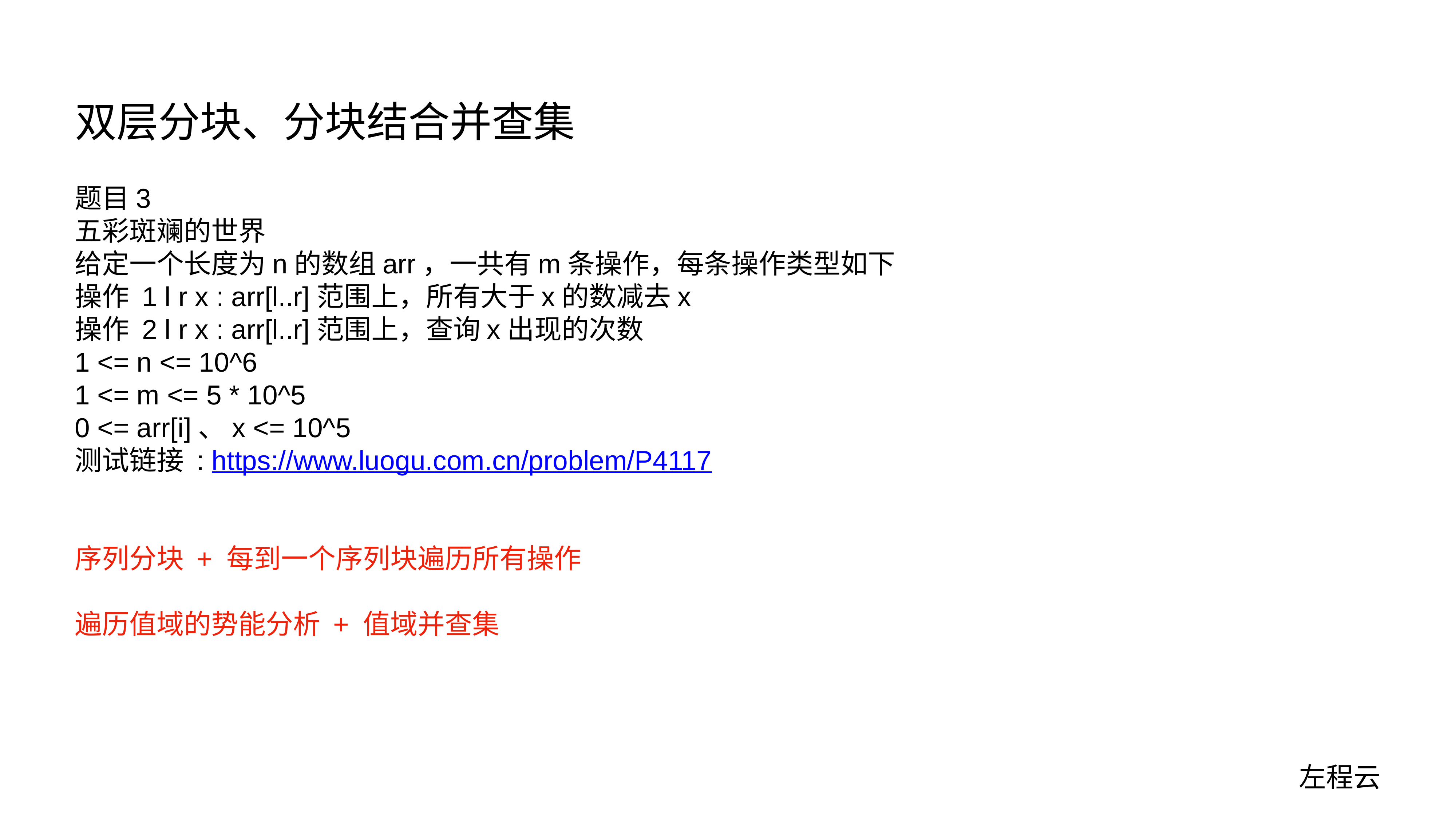

# 双层分块、分块结合并查集
题目3
五彩斑斓的世界
给定一个长度为n的数组arr，一共有m条操作，每条操作类型如下
操作 1 l r x : arr[l..r]范围上，所有大于x的数减去x
操作 2 l r x : arr[l..r]范围上，查询x出现的次数
1 <= n <= 10^6
1 <= m <= 5 * 10^5
0 <= arr[i]、x <= 10^5
测试链接 : https://www.luogu.com.cn/problem/P4117

序列分块 + 每到一个序列块遍历所有操作

遍历值域的势能分析 + 值域并查集
左程云